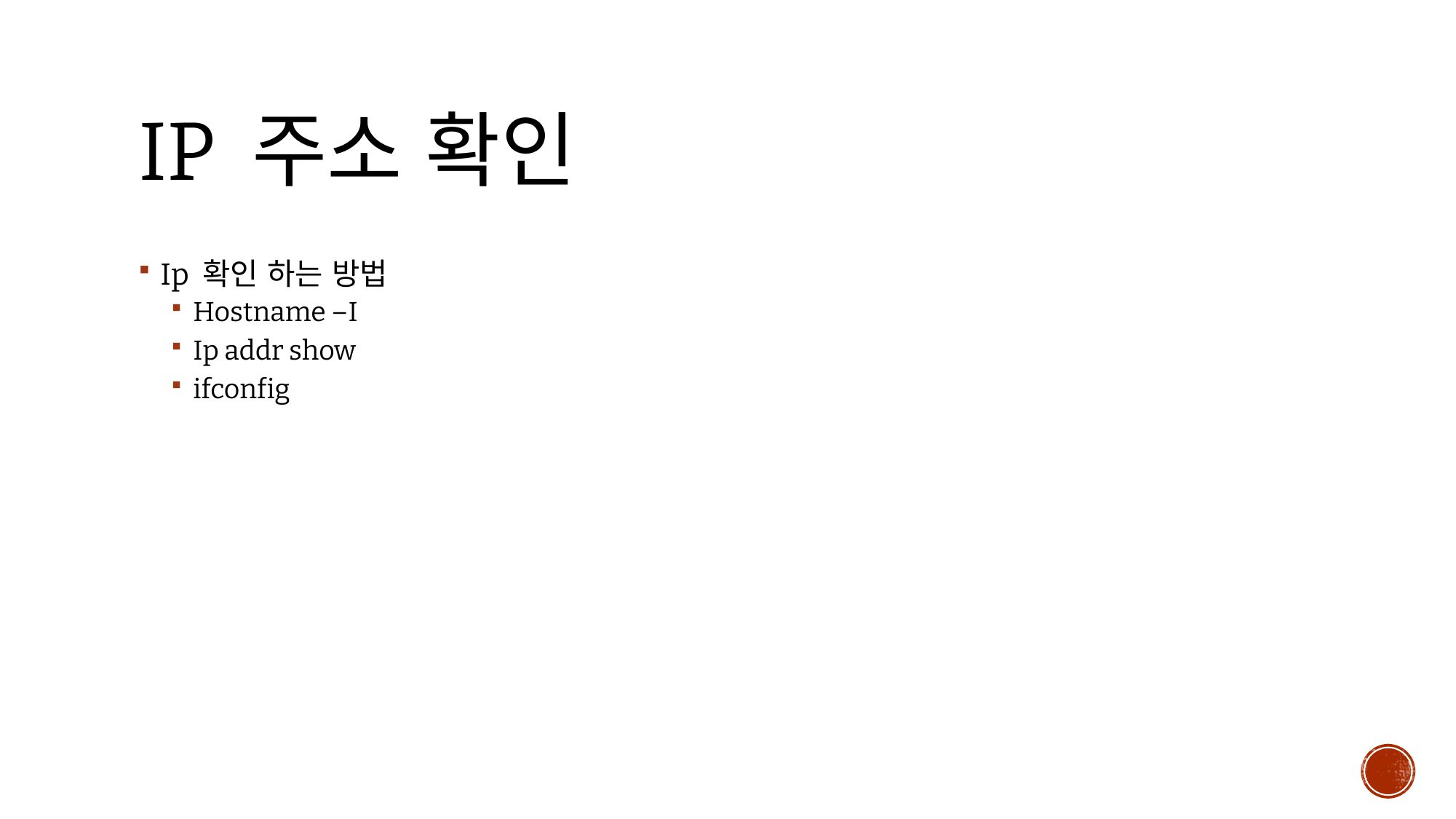

# IP 주소 확인
Ip 확인 하는 방법
Hostname –I
Ip addr show
ifconfig